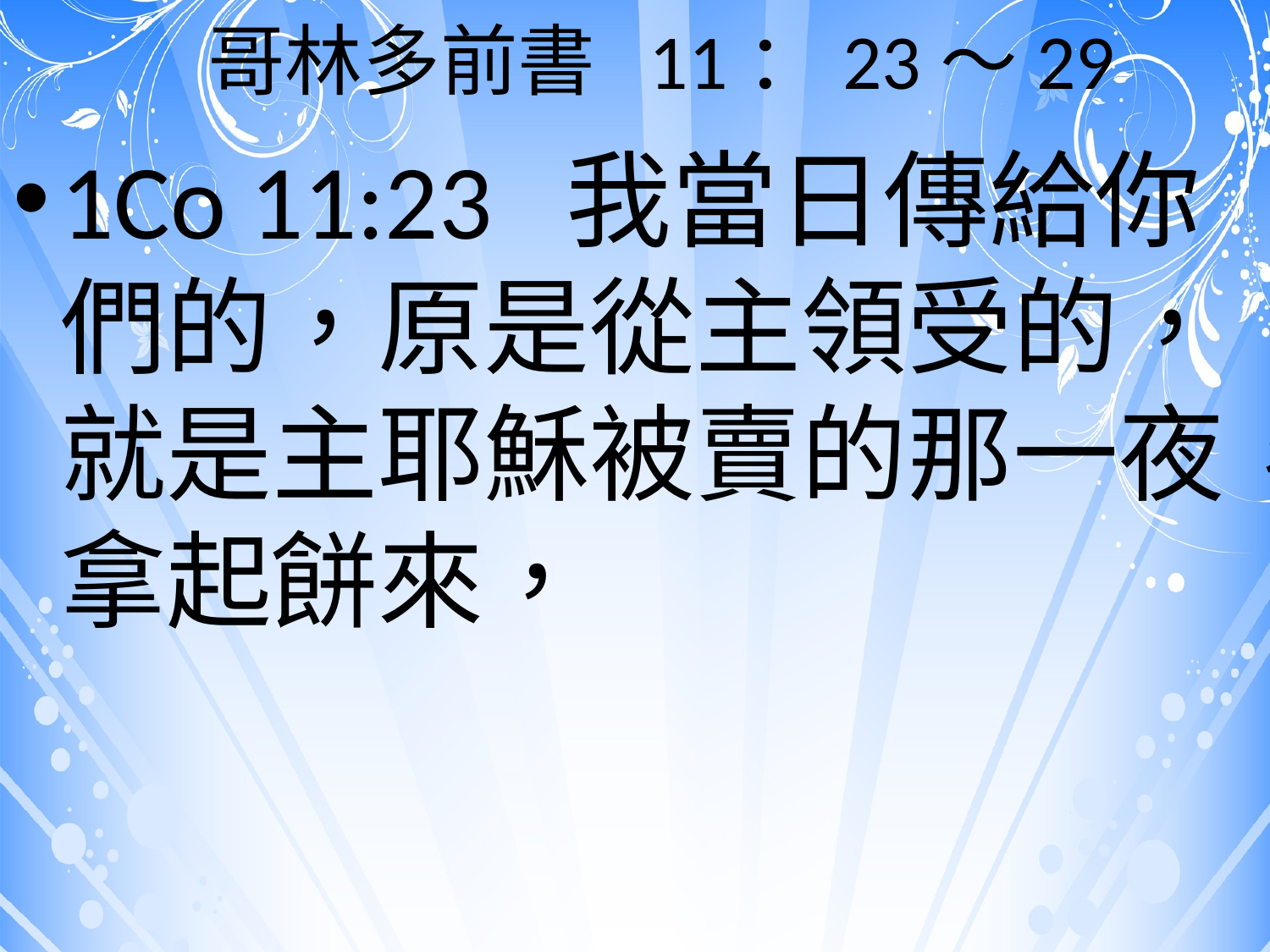

# 哥林多前書  11：23～29
1Co 11:23  我當日傳給你們的，原是從主領受的，就是主耶穌被賣的那一夜，拿起餅來，